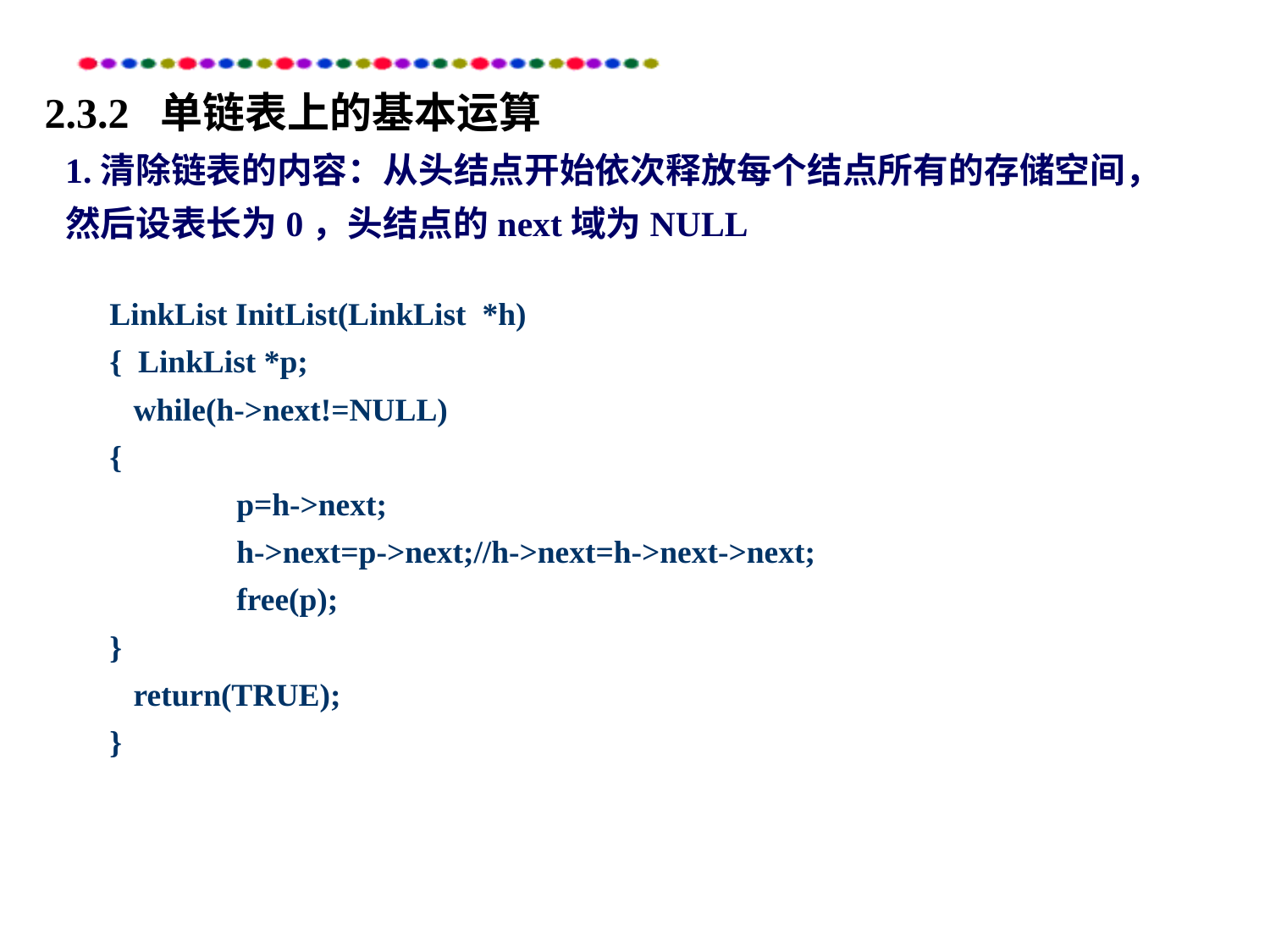

# 2.3.2  单链表上的基本运算
1.清除链表的内容：从头结点开始依次释放每个结点所有的存储空间，然后设表长为0，头结点的next域为NULL
LinkList InitList(LinkList  *h)
{  LinkList *p;
   while(h->next!=NULL)
{
	p=h->next;
	h->next=p->next;//h->next=h->next->next;
	free(p);
}
   return(TRUE);
}